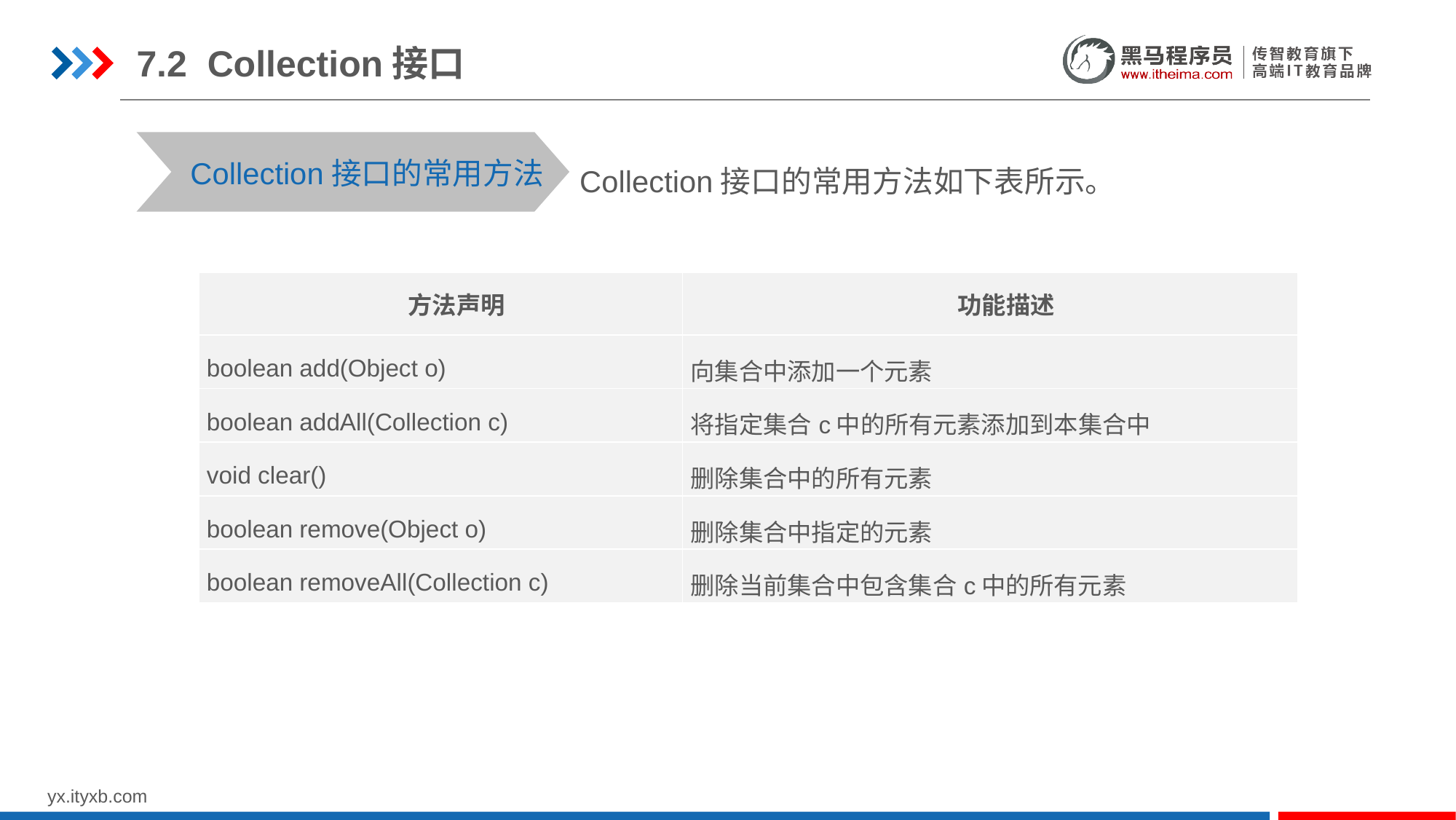

7.2  Collection接口

Collection接口的常用方法如下表所示。
Collection接口的常用方法
| 方法声明 | 功能描述 |
| --- | --- |
| boolean add(Object o) | 向集合中添加一个元素 |
| boolean addAll(Collection c) | 将指定集合c中的所有元素添加到本集合中 |
| void clear() | 删除集合中的所有元素 |
| boolean remove(Object o) | 删除集合中指定的元素 |
| boolean removeAll(Collection c) | 删除当前集合中包含集合c中的所有元素 |